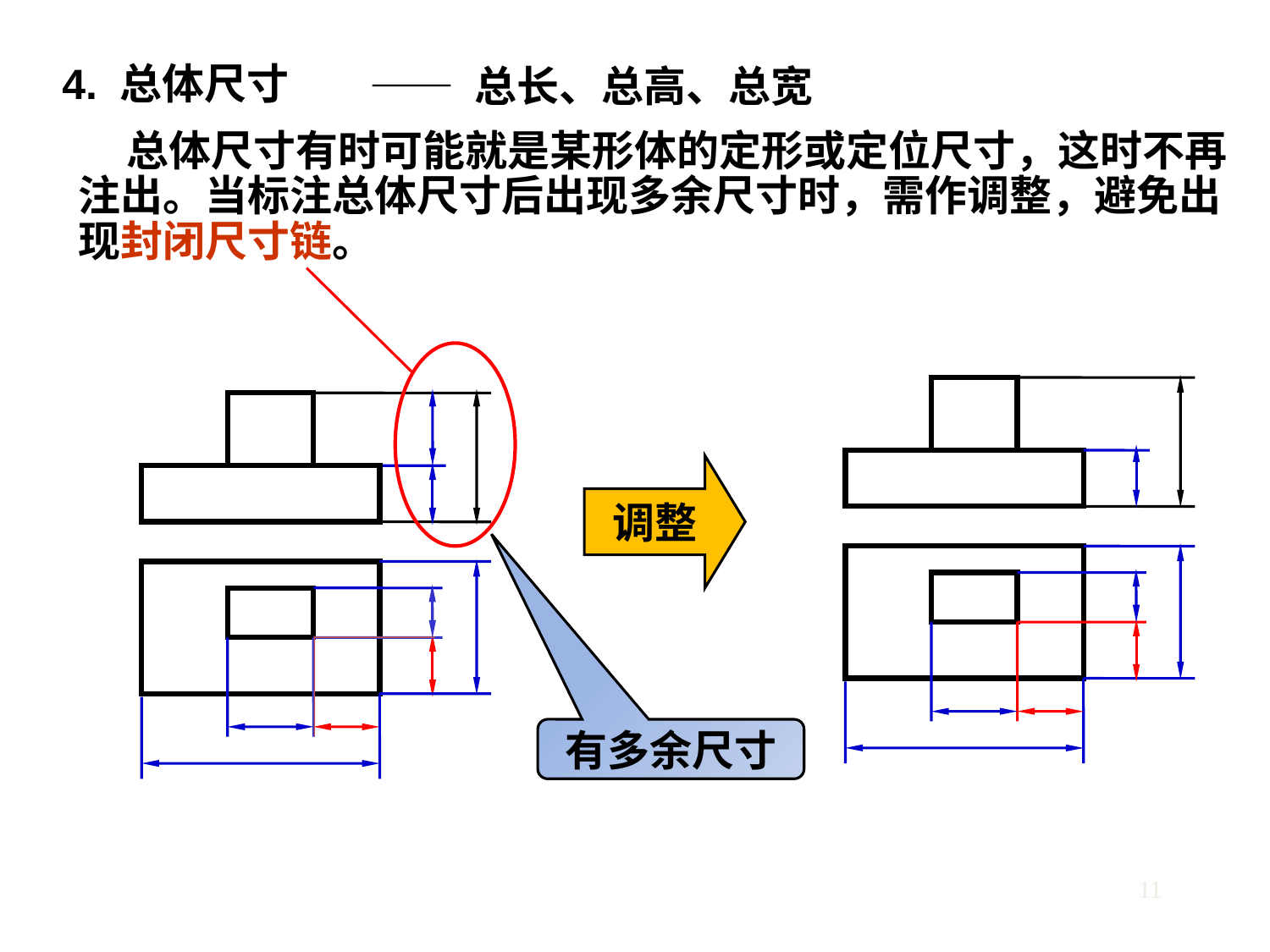

4. 总体尺寸
—— 总长、总高、总宽
    总体尺寸有时可能就是某形体的定形或定位尺寸，这时不再注出。当标注总体尺寸后出现多余尺寸时，需作调整，避免出现封闭尺寸链。

调整

有多余尺寸

11